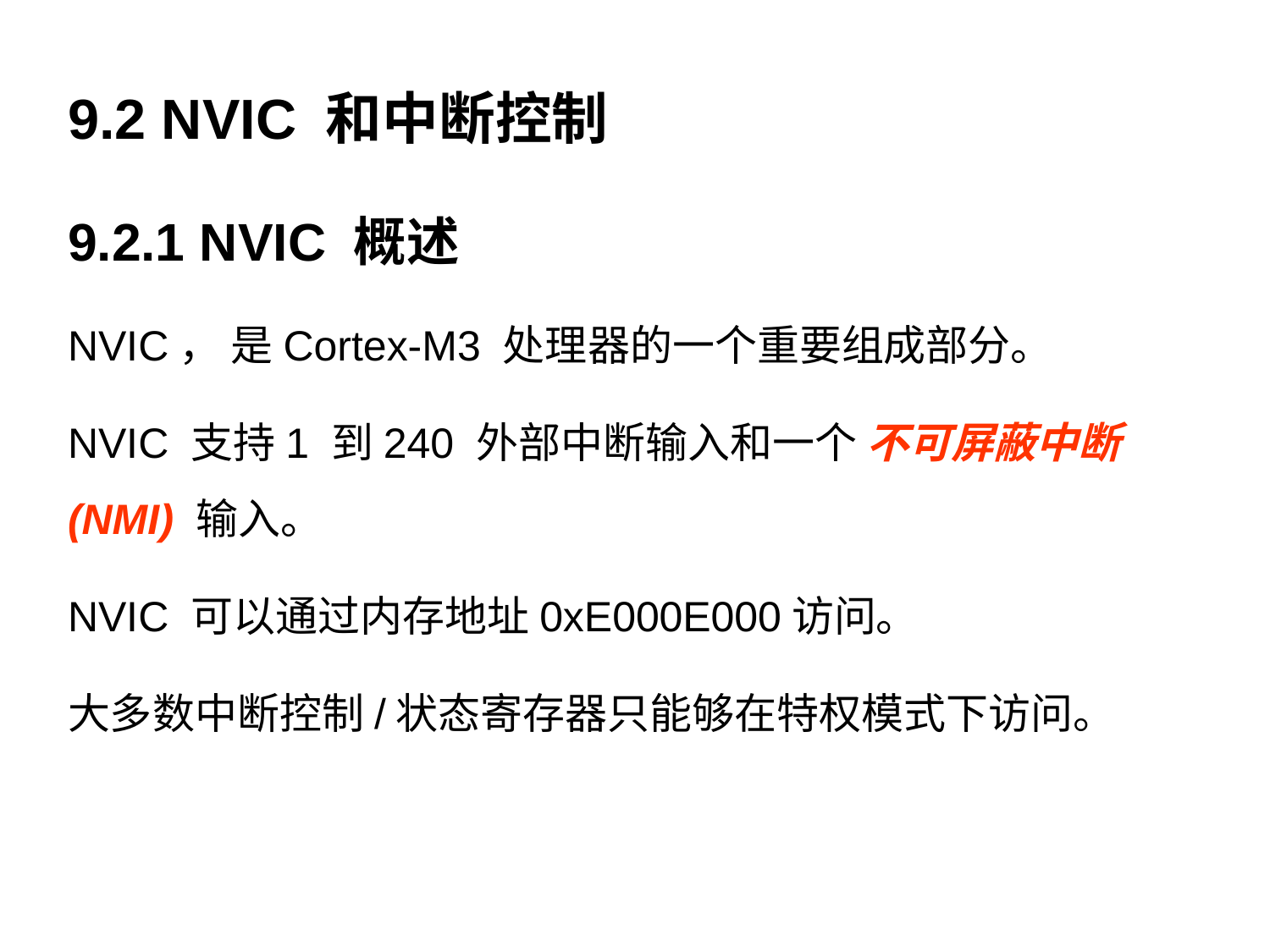

9.2 NVIC 和中断控制
9.2.1 NVIC 概述
NVIC， 是Cortex-M3 处理器的一个重要组成部分。
NVIC 支持1 到240 外部中断输入和一个 不可屏蔽中断 (NMI) 输入。
NVIC 可以通过内存地址0xE000E000访问。
大多数中断控制/状态寄存器只能够在特权模式下访问。